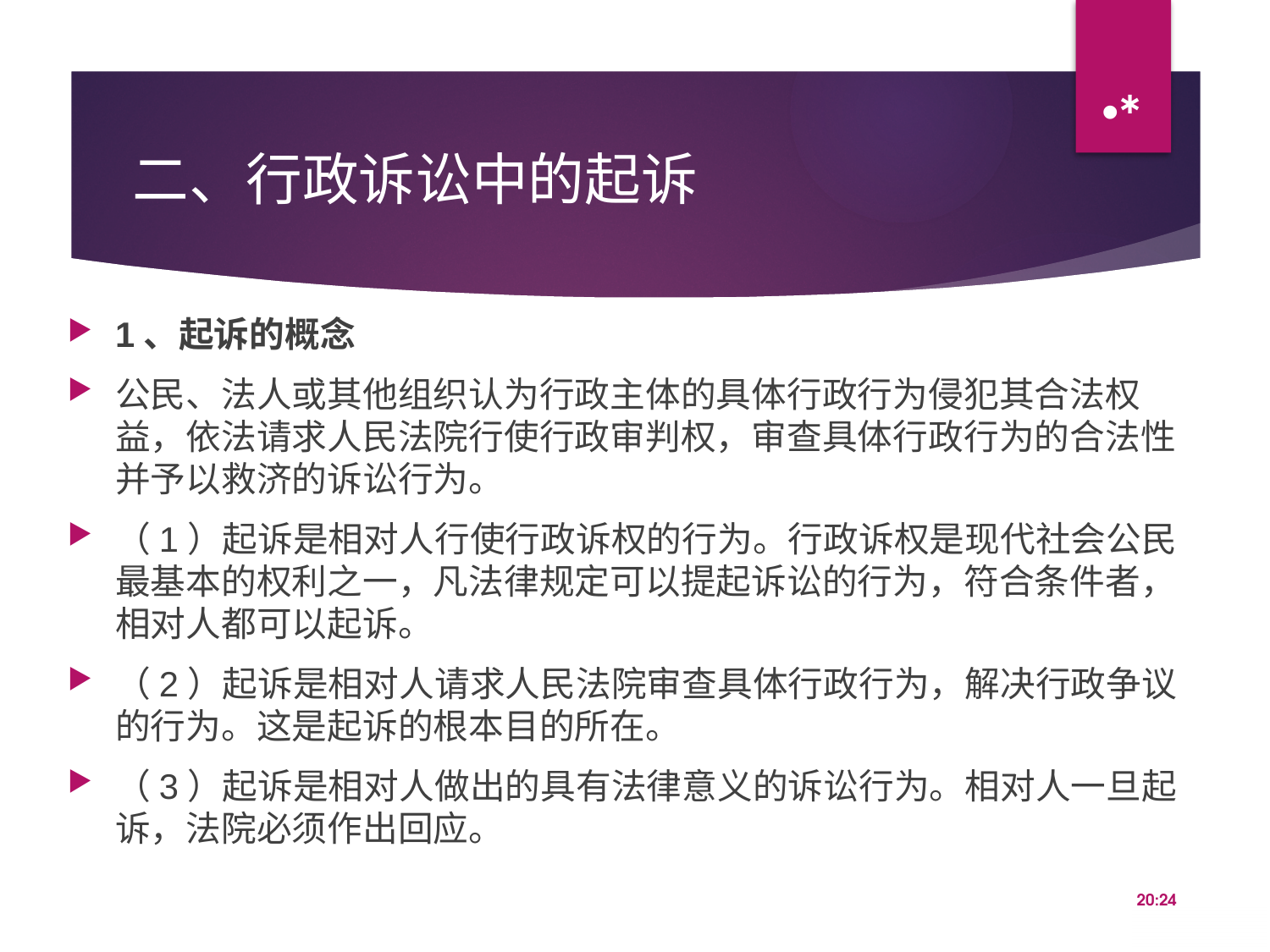

*
# 二、行政诉讼中的起诉
1、起诉的概念
公民、法人或其他组织认为行政主体的具体行政行为侵犯其合法权益，依法请求人民法院行使行政审判权，审查具体行政行为的合法性并予以救济的诉讼行为。
（1）起诉是相对人行使行政诉权的行为。行政诉权是现代社会公民最基本的权利之一，凡法律规定可以提起诉讼的行为，符合条件者，相对人都可以起诉。
（2）起诉是相对人请求人民法院审查具体行政行为，解决行政争议的行为。这是起诉的根本目的所在。
（3）起诉是相对人做出的具有法律意义的诉讼行为。相对人一旦起诉，法院必须作出回应。

20:24